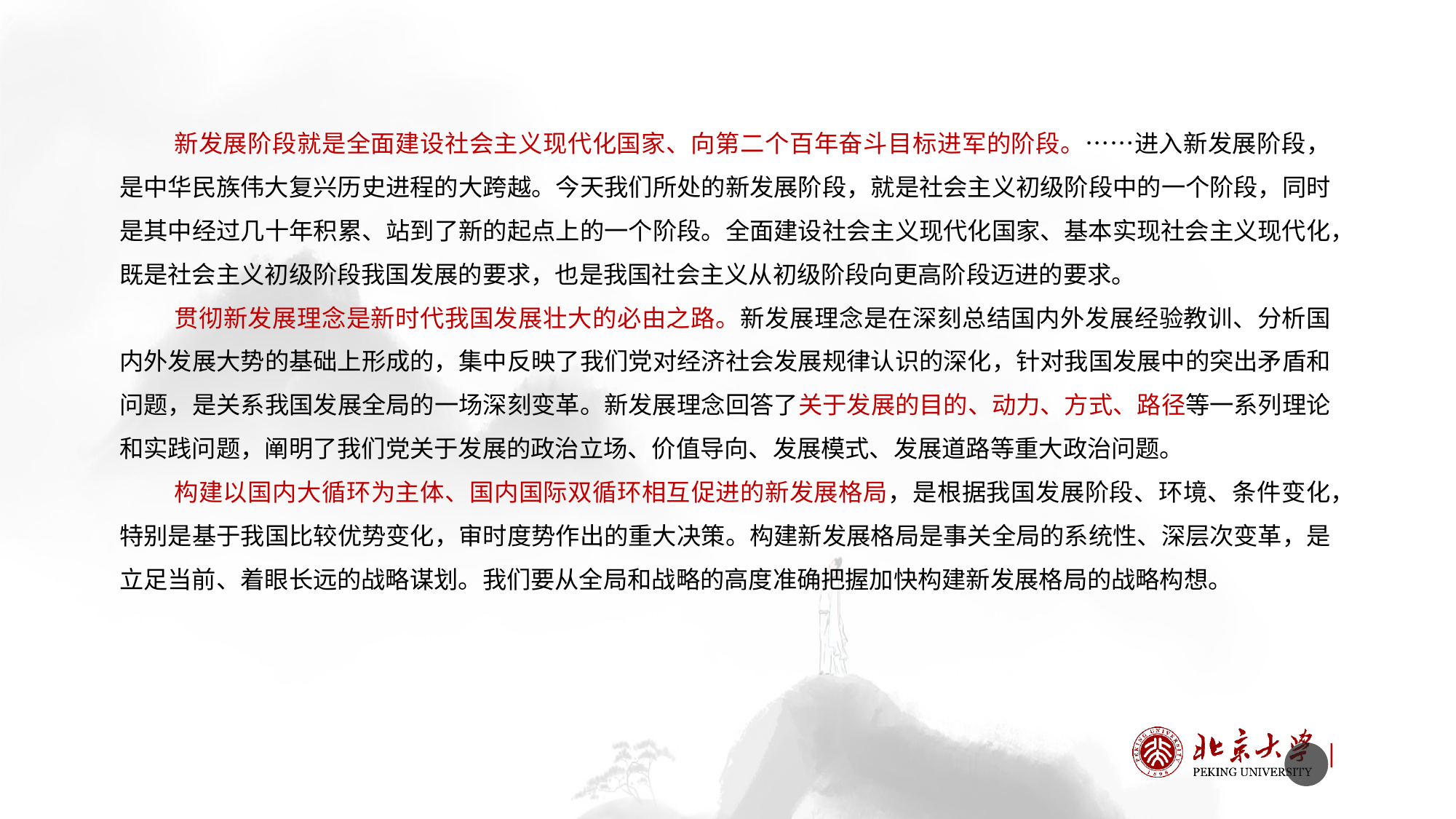

新发展阶段就是全面建设社会主义现代化国家、向第二个百年奋斗目标进军的阶段。……进入新发展阶段，是中华民族伟大复兴历史进程的大跨越。今天我们所处的新发展阶段，就是社会主义初级阶段中的一个阶段，同时是其中经过几十年积累、站到了新的起点上的一个阶段。全面建设社会主义现代化国家、基本实现社会主义现代化，既是社会主义初级阶段我国发展的要求，也是我国社会主义从初级阶段向更高阶段迈进的要求。
贯彻新发展理念是新时代我国发展壮大的必由之路。新发展理念是在深刻总结国内外发展经验教训、分析国内外发展大势的基础上形成的，集中反映了我们党对经济社会发展规律认识的深化，针对我国发展中的突出矛盾和问题，是关系我国发展全局的一场深刻变革。新发展理念回答了关于发展的目的、动力、方式、路径等一系列理论和实践问题，阐明了我们党关于发展的政治立场、价值导向、发展模式、发展道路等重大政治问题。
构建以国内大循环为主体、国内国际双循环相互促进的新发展格局，是根据我国发展阶段、环境、条件变化，特别是基于我国比较优势变化，审时度势作出的重大决策。构建新发展格局是事关全局的系统性、深层次变革，是立足当前、着眼长远的战略谋划。我们要从全局和战略的高度准确把握加快构建新发展格局的战略构想。
32